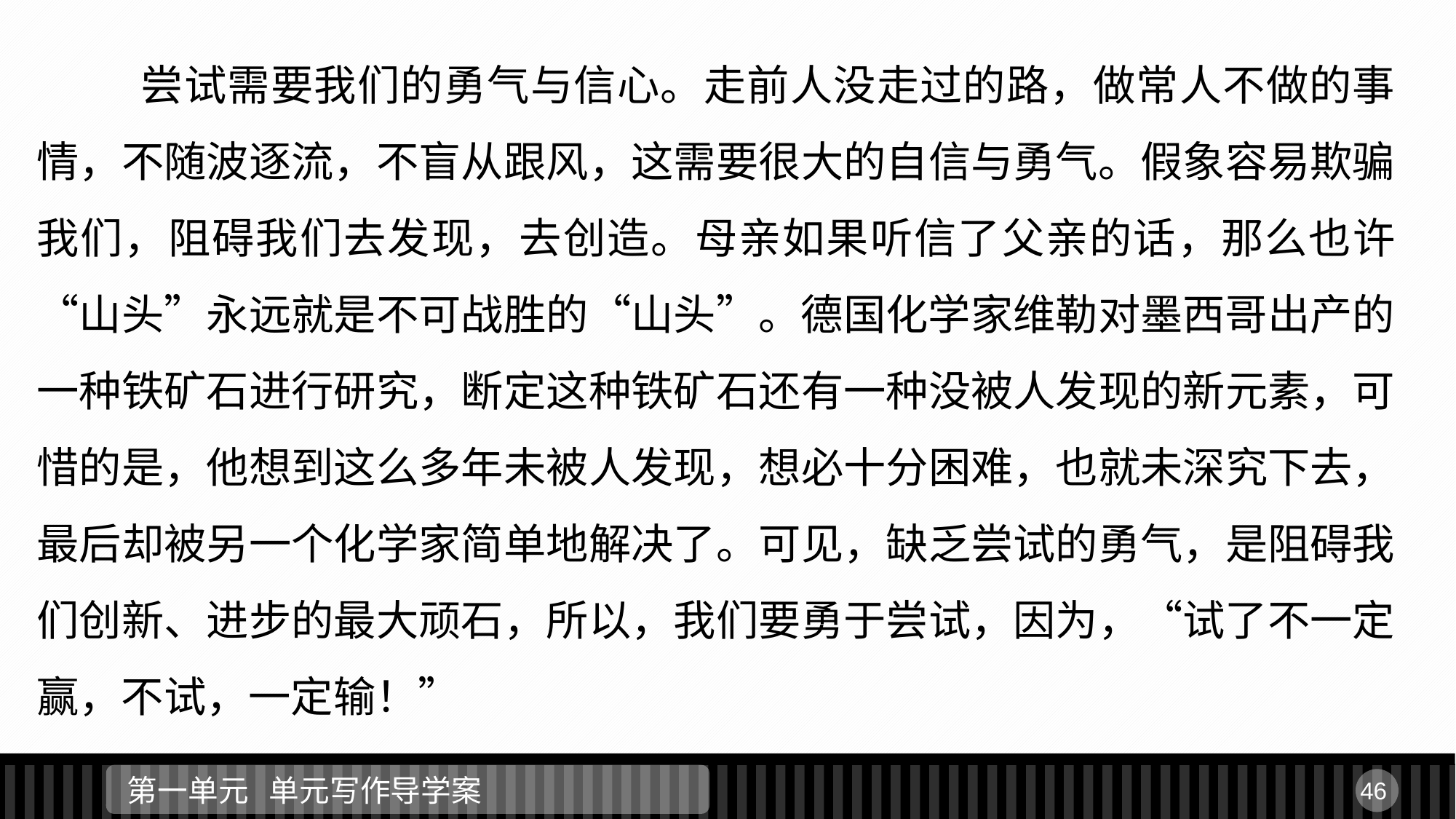

尝试需要我们的勇气与信心。走前人没走过的路，做常人不做的事情，不随波逐流，不盲从跟风，这需要很大的自信与勇气。假象容易欺骗我们，阻碍我们去发现，去创造。母亲如果听信了父亲的话，那么也许“山头”永远就是不可战胜的“山头”。德国化学家维勒对墨西哥出产的一种铁矿石进行研究，断定这种铁矿石还有一种没被人发现的新元素，可惜的是，他想到这么多年未被人发现，想必十分困难，也就未深究下去，最后却被另一个化学家简单地解决了。可见，缺乏尝试的勇气，是阻碍我们创新、进步的最大顽石，所以，我们要勇于尝试，因为，“试了不一定赢，不试，一定输！”